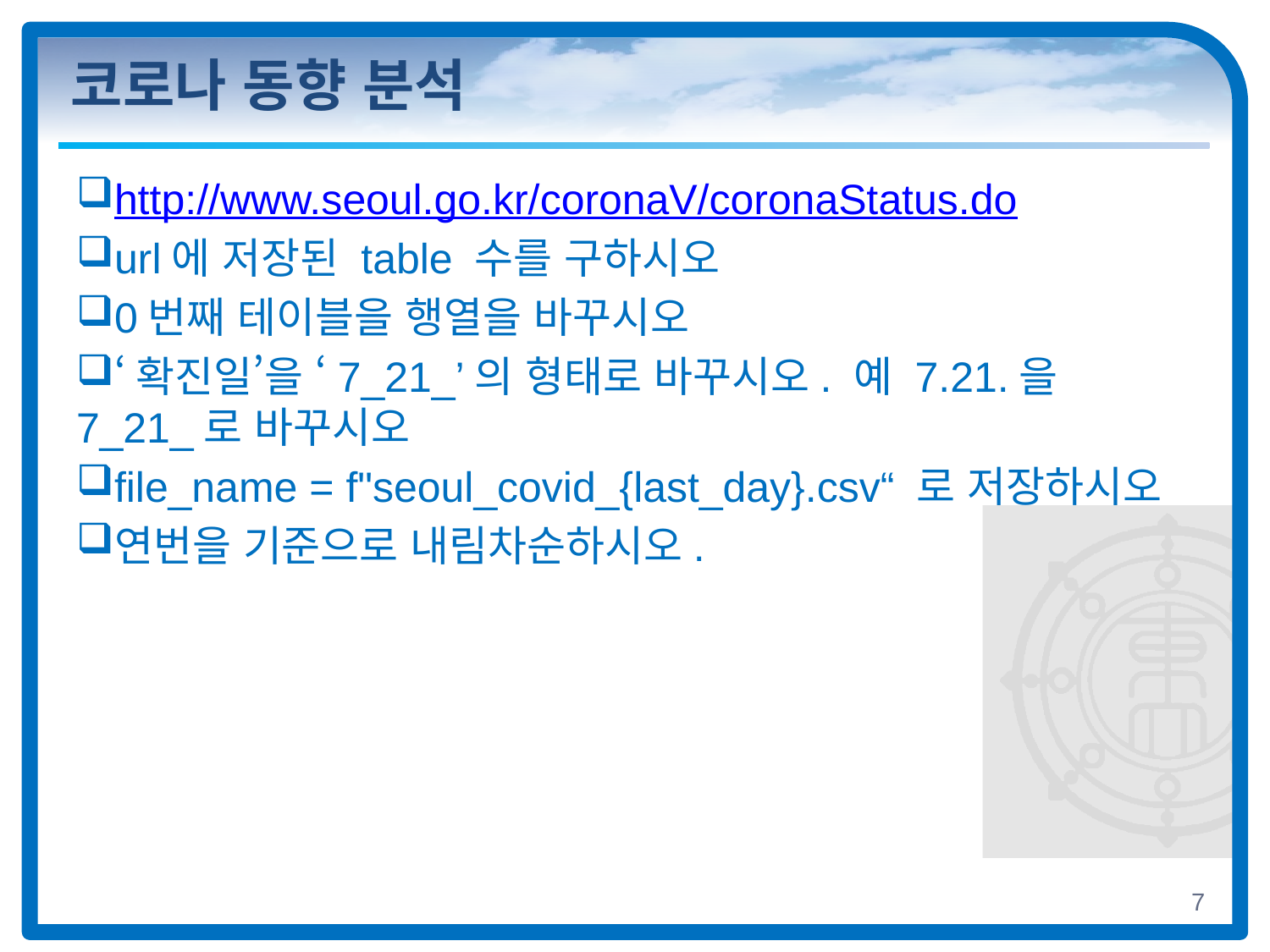

# 코로나 동향 분석
http://www.seoul.go.kr/coronaV/coronaStatus.do
url에 저장된 table 수를 구하시오
0번째 테이블을 행열을 바꾸시오
‘확진일’을 ‘7_21_’의 형태로 바꾸시오. 예 7.21.을 7_21_로 바꾸시오
file_name = f"seoul_covid_{last_day}.csv“ 로 저장하시오
연번을 기준으로 내림차순하시오.

7